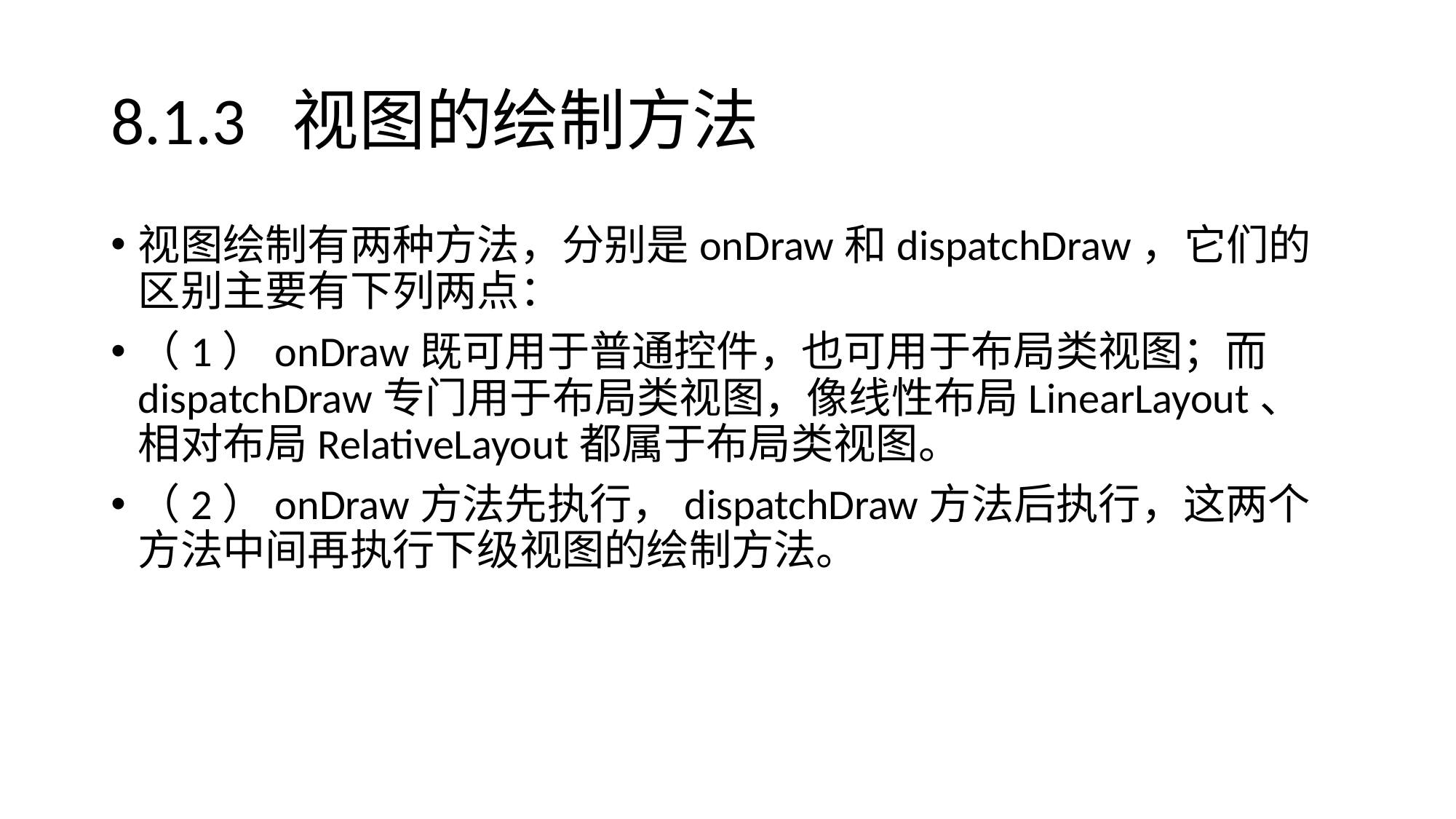

# 8.1.3  视图的绘制方法
视图绘制有两种方法，分别是onDraw和dispatchDraw，它们的区别主要有下列两点：
（1）onDraw既可用于普通控件，也可用于布局类视图；而dispatchDraw专门用于布局类视图，像线性布局LinearLayout、相对布局RelativeLayout都属于布局类视图。
（2）onDraw方法先执行，dispatchDraw方法后执行，这两个方法中间再执行下级视图的绘制方法。